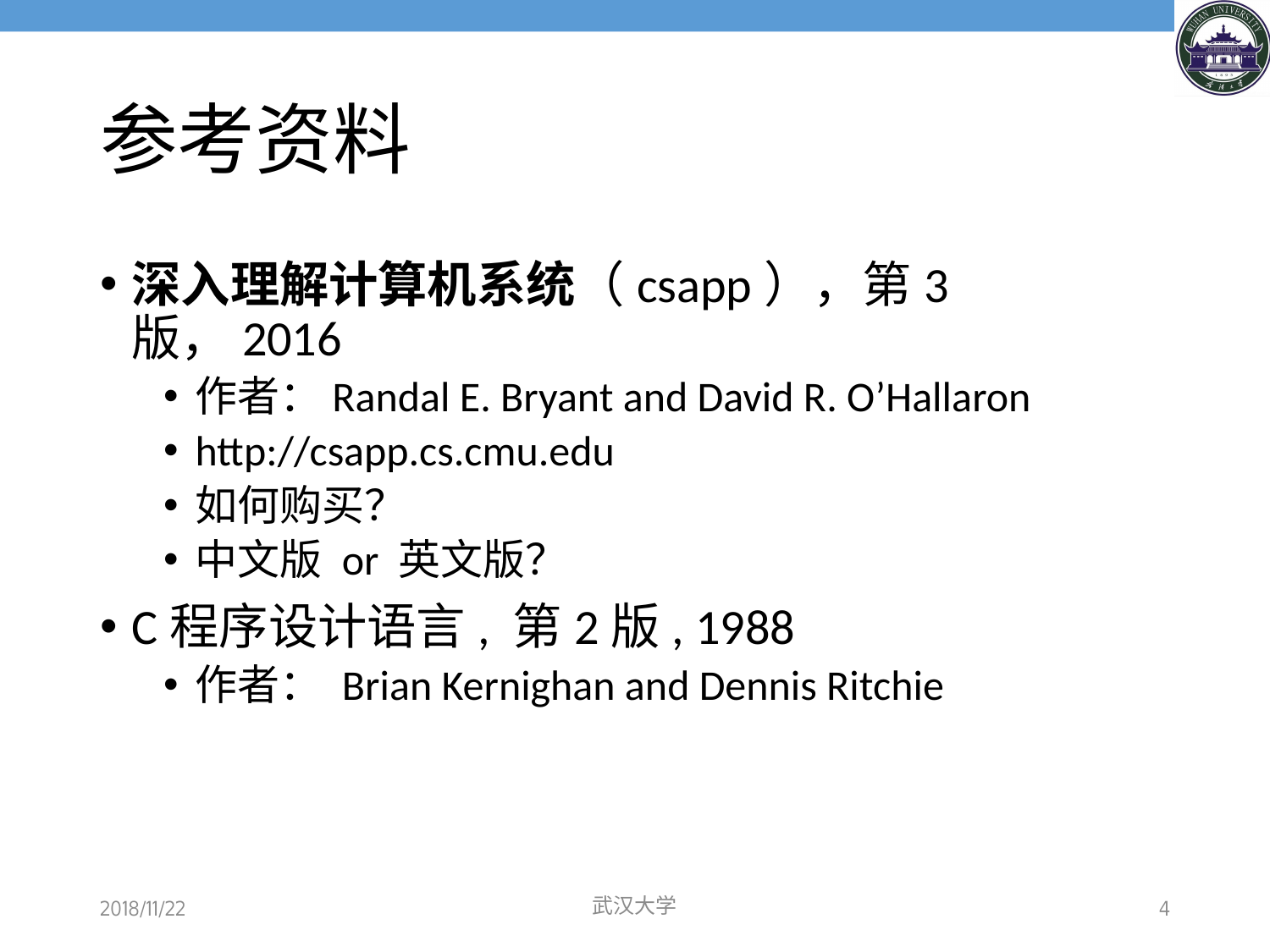

# 参考资料
深入理解计算机系统（csapp），第3版，2016
作者：Randal E. Bryant and David R. O’Hallaron
http://csapp.cs.cmu.edu
如何购买？
中文版 or 英文版？
C程序设计语言, 第2版, 1988
作者： Brian Kernighan and Dennis Ritchie

2018/11/22
武汉大学
4